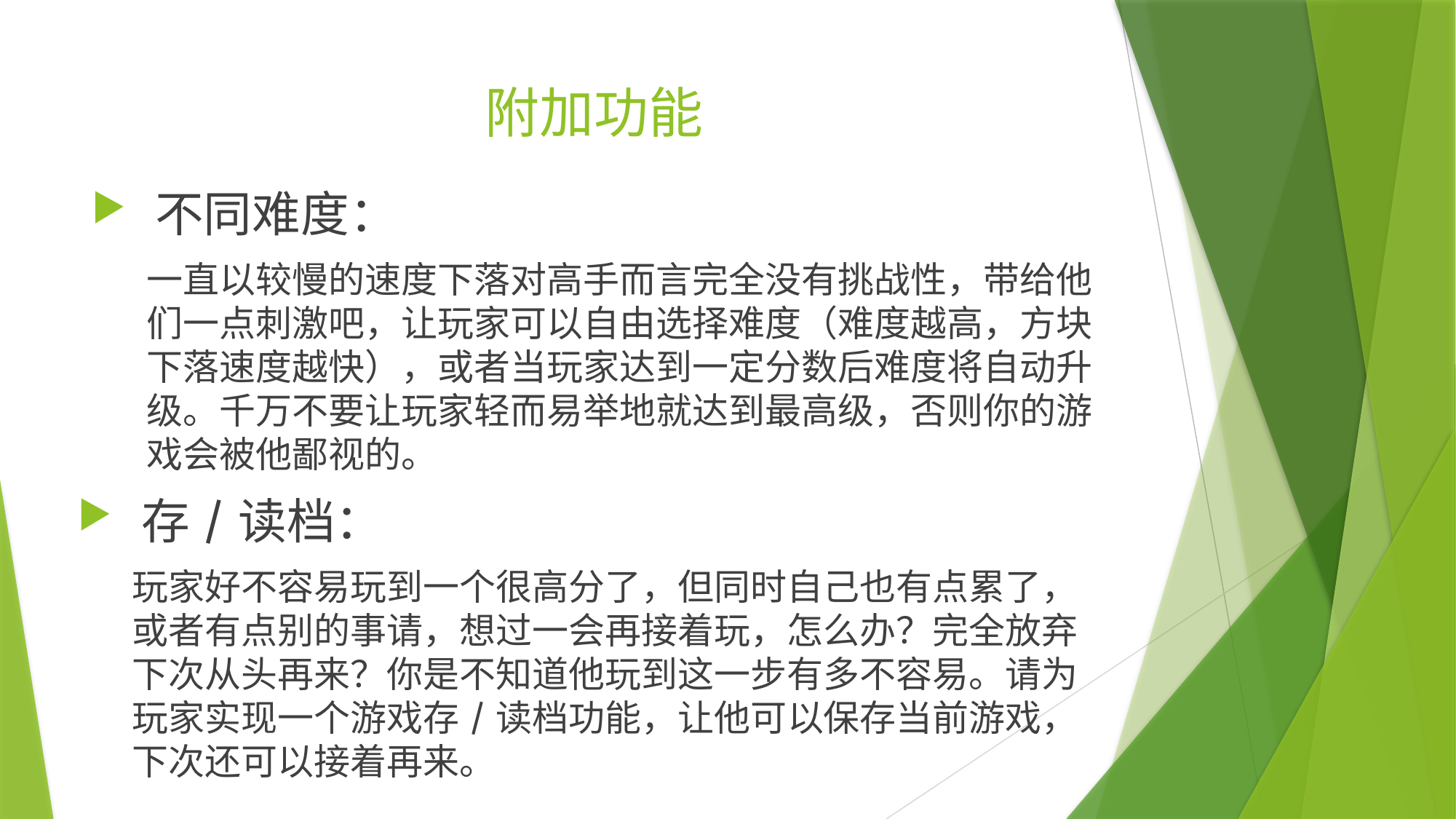

# 附加功能
 不同难度：
一直以较慢的速度下落对高手而言完全没有挑战性，带给他们一点刺激吧，让玩家可以自由选择难度（难度越高，方块下落速度越快），或者当玩家达到一定分数后难度将自动升级。千万不要让玩家轻而易举地就达到最高级，否则你的游戏会被他鄙视的。
 存/读档：
玩家好不容易玩到一个很高分了，但同时自己也有点累了，或者有点别的事请，想过一会再接着玩，怎么办？完全放弃下次从头再来？你是不知道他玩到这一步有多不容易。请为玩家实现一个游戏存/读档功能，让他可以保存当前游戏，下次还可以接着再来。